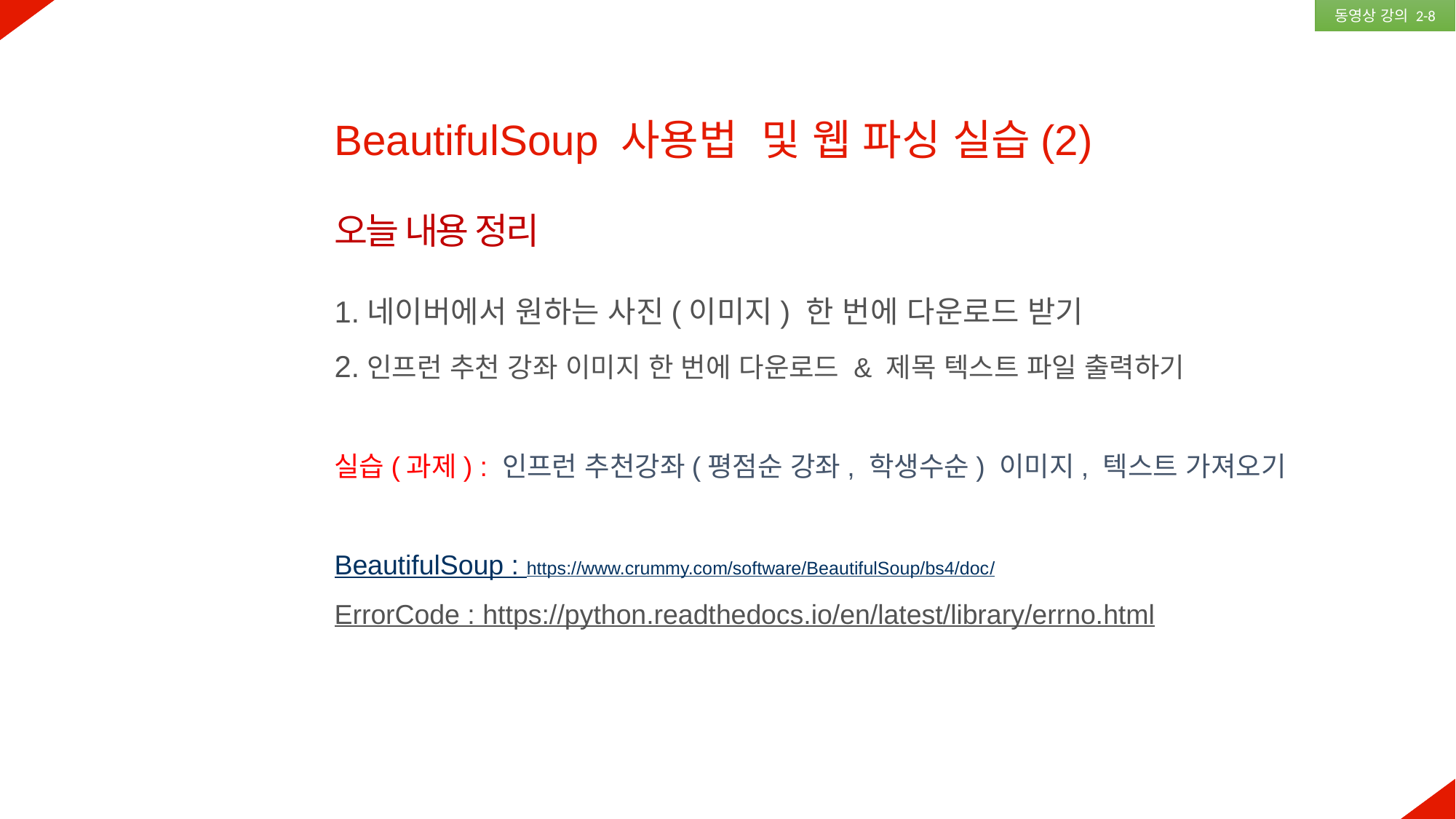

동영상 강의 2-8
BeautifulSoup 사용법  및 웹 파싱 실습(2)
오늘 내용 정리
1.네이버에서 원하는 사진(이미지) 한 번에 다운로드 받기
2.인프런 추천 강좌 이미지 한 번에 다운로드 & 제목 텍스트 파일 출력하기

실습(과제) : 인프런 추천강좌(평점순 강좌, 학생수순) 이미지, 텍스트 가져오기

BeautifulSoup : https://www.crummy.com/software/BeautifulSoup/bs4/doc/
ErrorCode : https://python.readthedocs.io/en/latest/library/errno.html